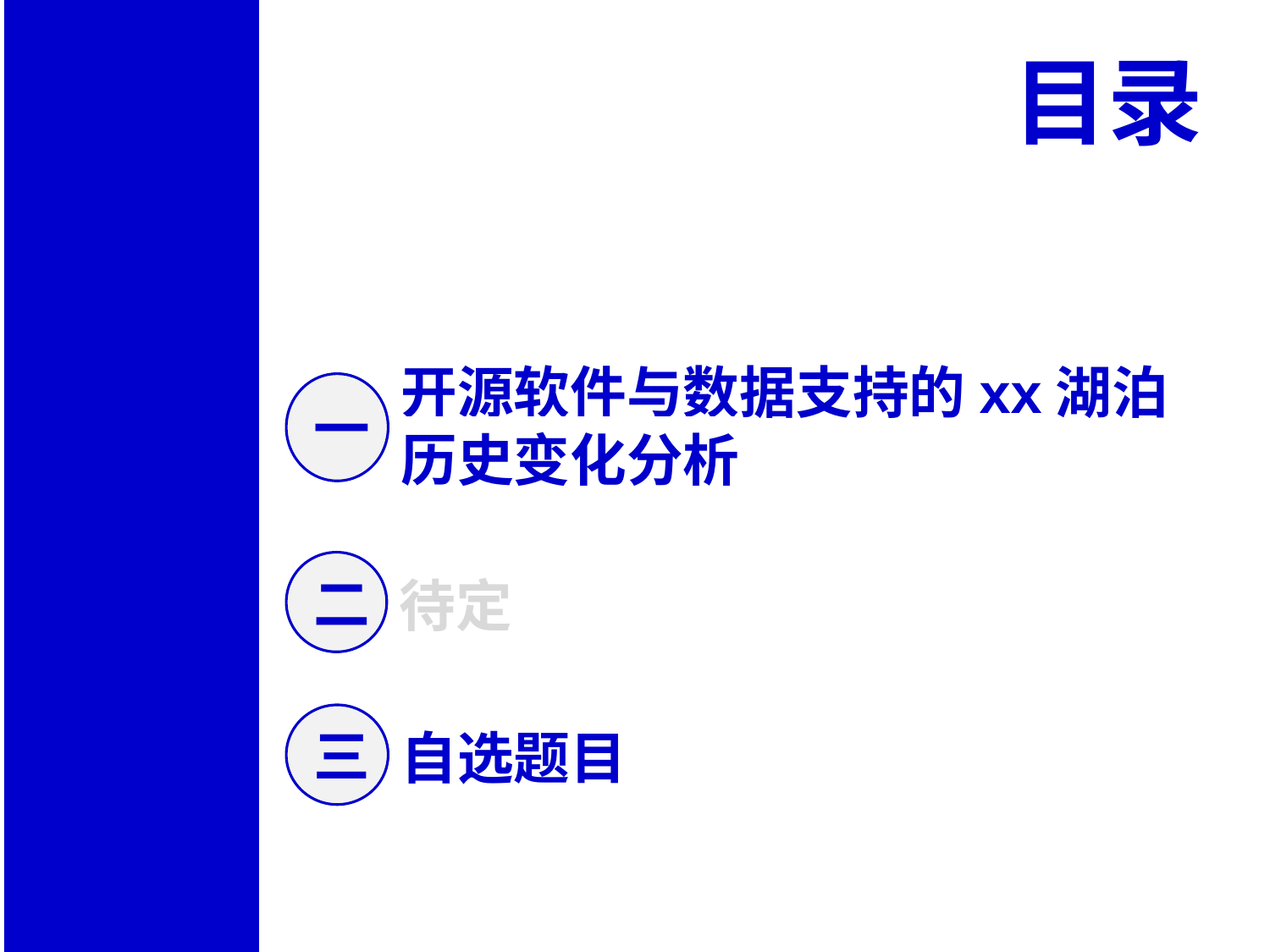

目录
开源软件与数据支持的xx湖泊历史变化分析
一
二
待定
三
自选题目